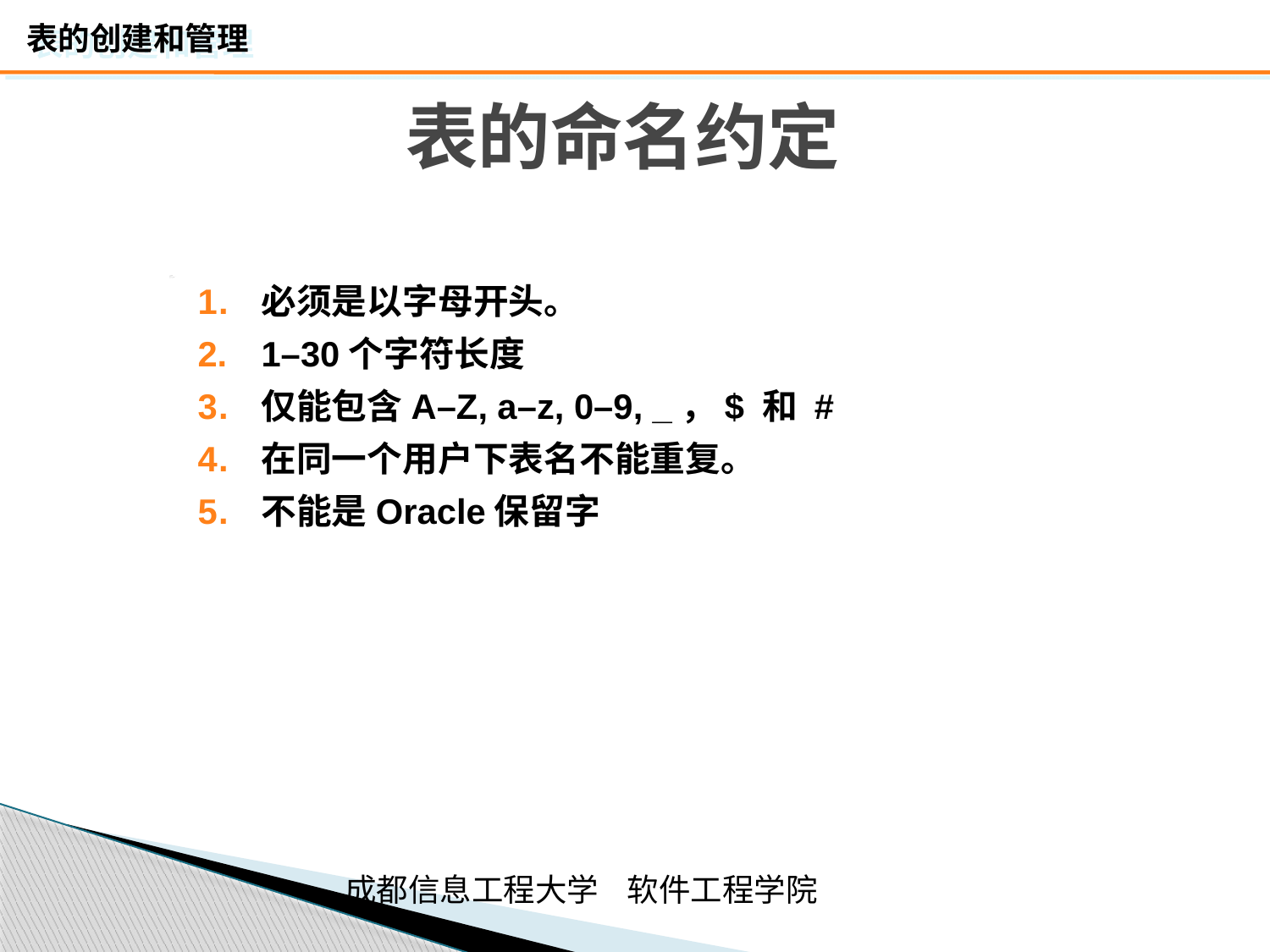

# 表的命名约定
必须是以字母开头。
1–30个字符长度
仅能包含A–Z, a–z, 0–9, _，$ 和 #
在同一个用户下表名不能重复。
不能是Oracle保留字